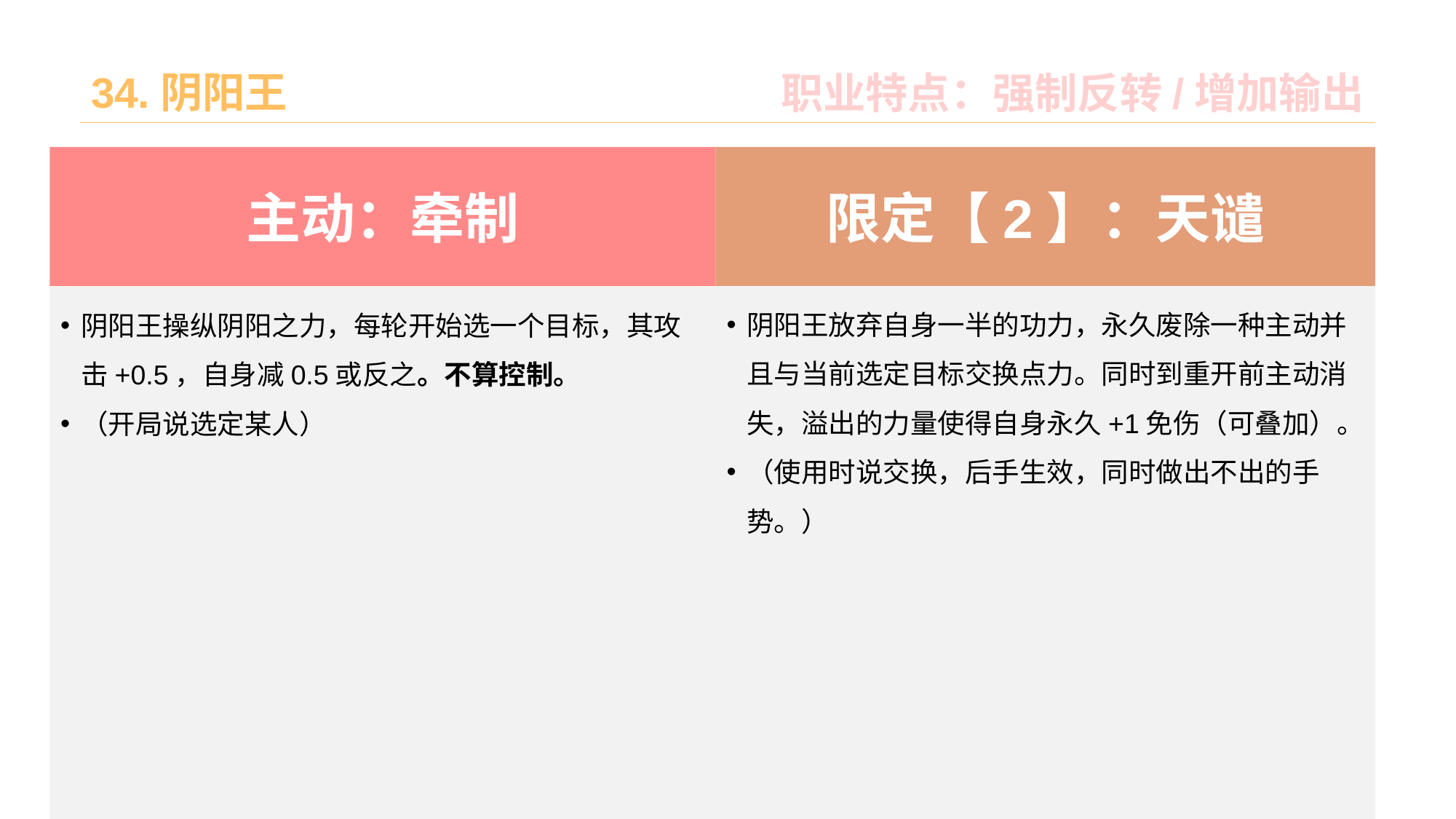

# 34.阴阳王
职业特点：强制反转/增加输出
限定【2】：天谴
主动：牵制
阴阳王放弃自身一半的功力，永久废除一种主动并且与当前选定目标交换点力。同时到重开前主动消失，溢出的力量使得自身永久+1免伤（可叠加）。
（使用时说交换，后手生效，同时做出不出的手势。）
阴阳王操纵阴阳之力，每轮开始选一个目标，其攻击+0.5，自身减0.5或反之。不算控制。
（开局说选定某人）